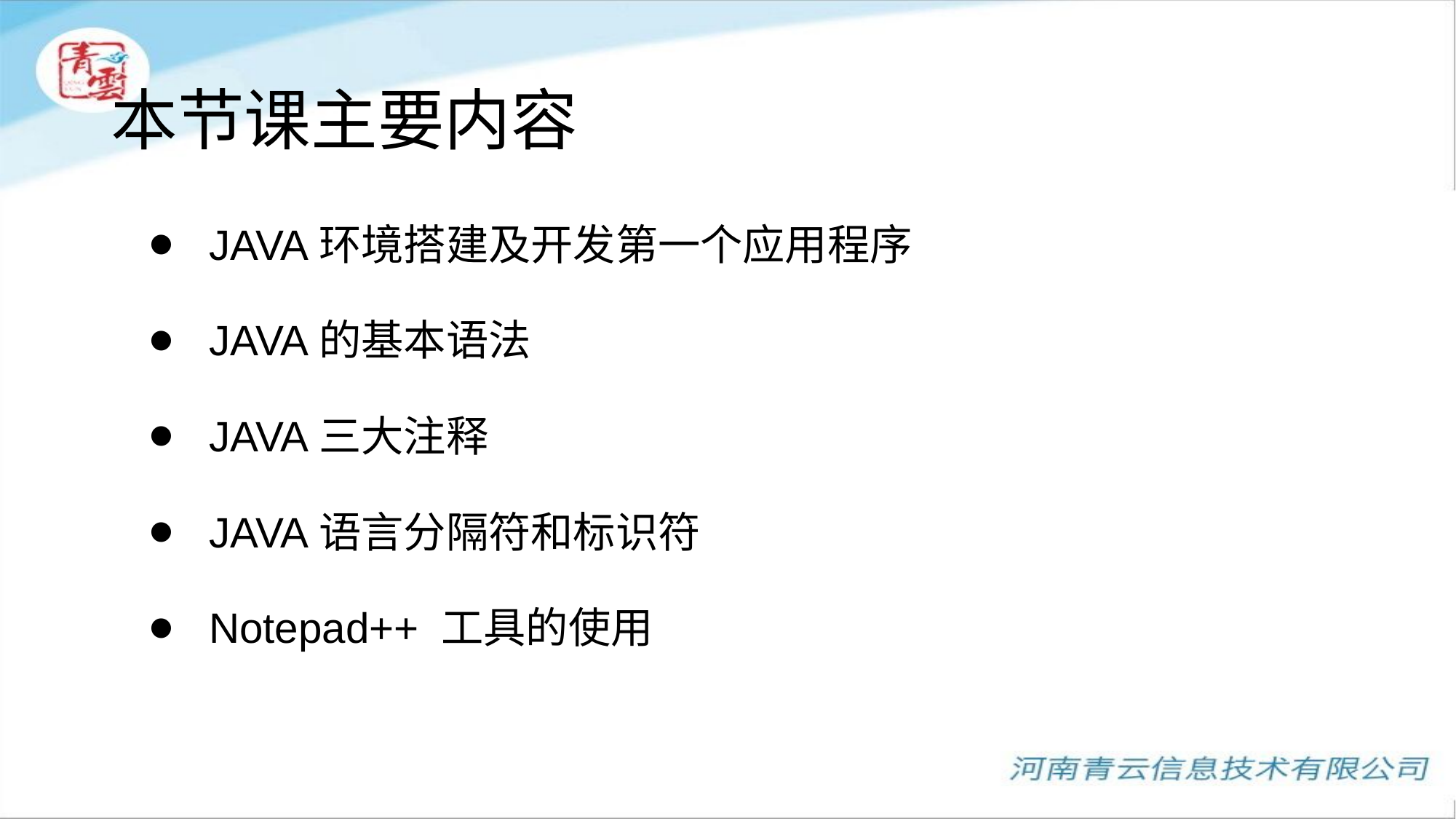

# 本节课主要内容
JAVA环境搭建及开发第一个应用程序
JAVA的基本语法
JAVA三大注释
JAVA语言分隔符和标识符
Notepad++ 工具的使用